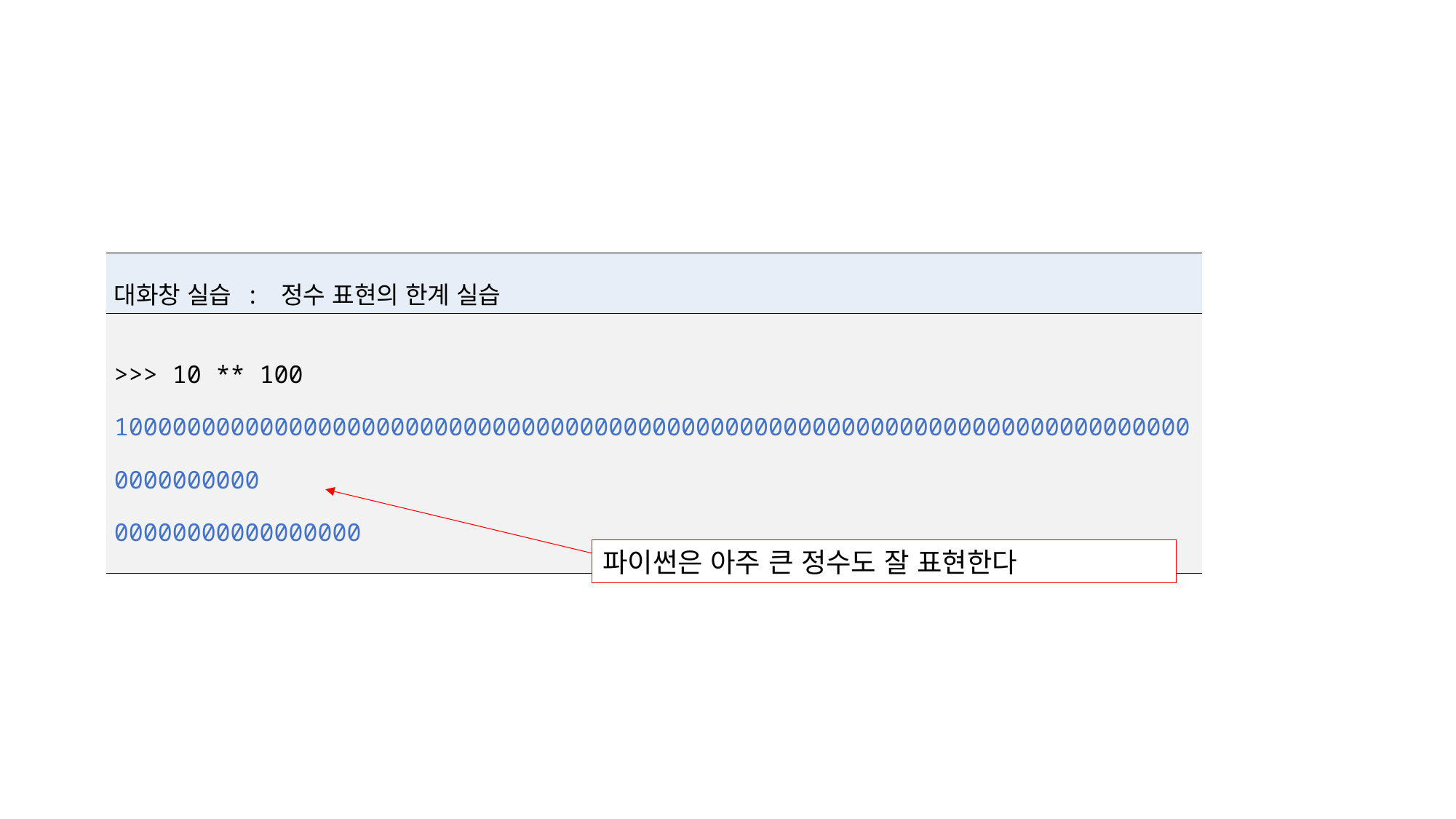

| 대화창 실습 : 정수 표현의 한계 실습 |
| --- |
| >>> 10 \*\* 100 100000000000000000000000000000000000000000000000000000000000000000000000000000000000 00000000000000000 |
파이썬은 아주 큰 정수도 잘 표현한다